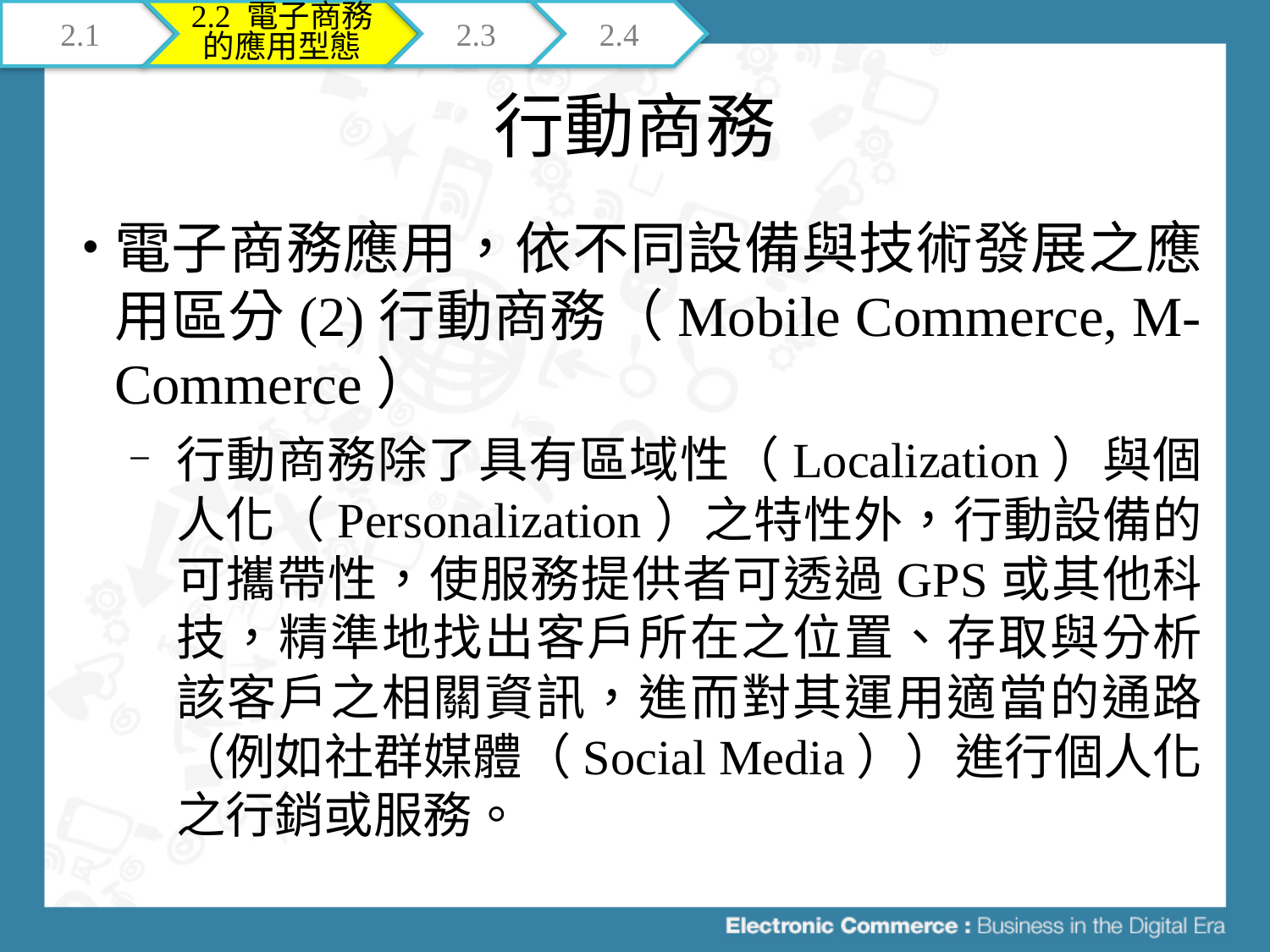

2.1
2.2 電子商務的應用型態
2.3
2.4
# 行動商務
電子商務應用，依不同設備與技術發展之應用區分(2)行動商務（Mobile Commerce, M-Commerce）
行動商務除了具有區域性（Localization）與個人化（Personalization）之特性外，行動設備的可攜帶性，使服務提供者可透過GPS或其他科技，精準地找出客戶所在之位置、存取與分析該客戶之相關資訊，進而對其運用適當的通路（例如社群媒體（Social Media））進行個人化之行銷或服務。